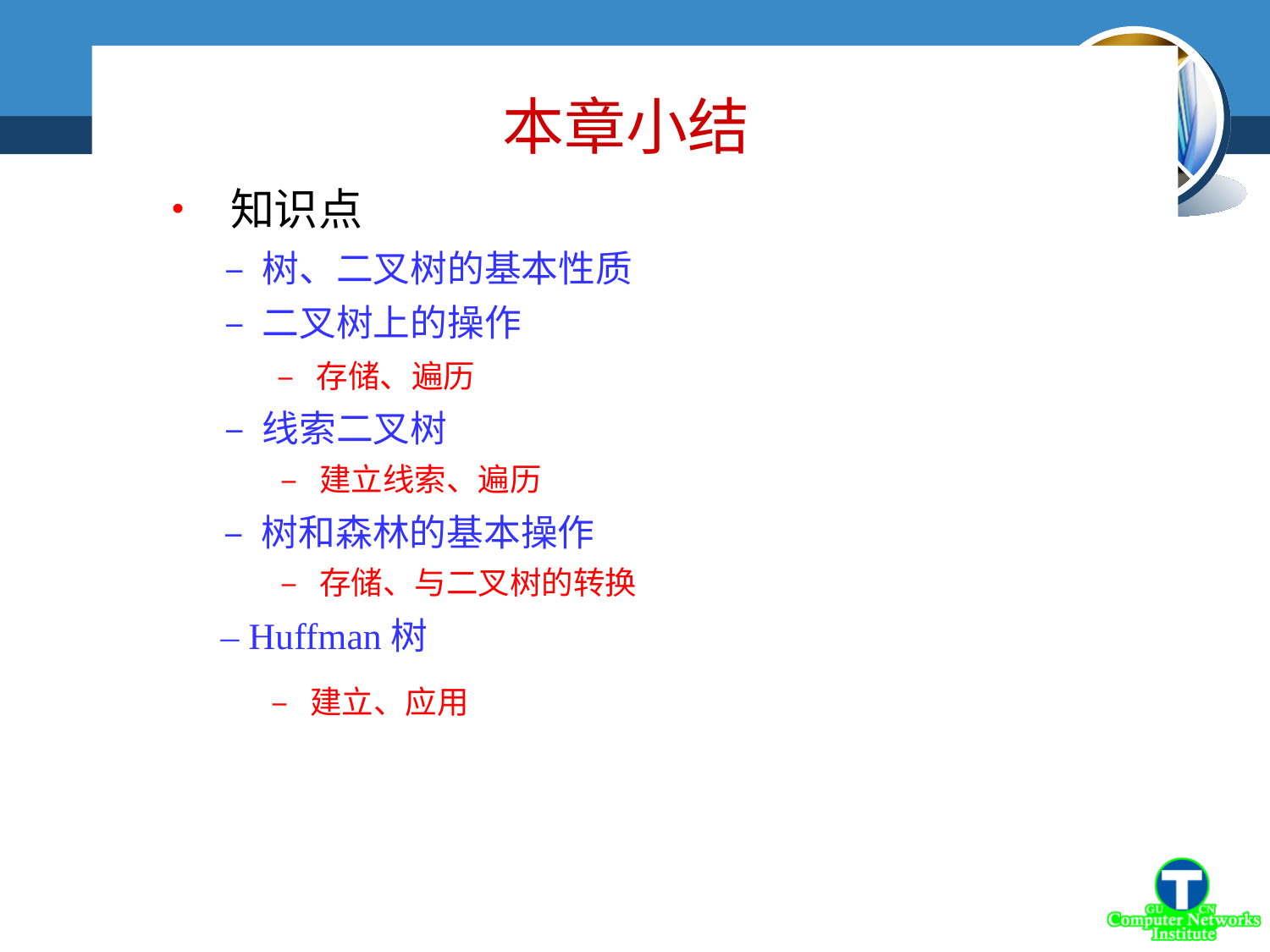

本章小结
•  知识点
– 树、二叉树的基本性质
– 二叉树上的操作
–  存储、遍历
– 线索二叉树
–  建立线索、遍历
– 树和森林的基本操作
–  存储、与二叉树的转换
– Huffman树
–  建立、应用
158